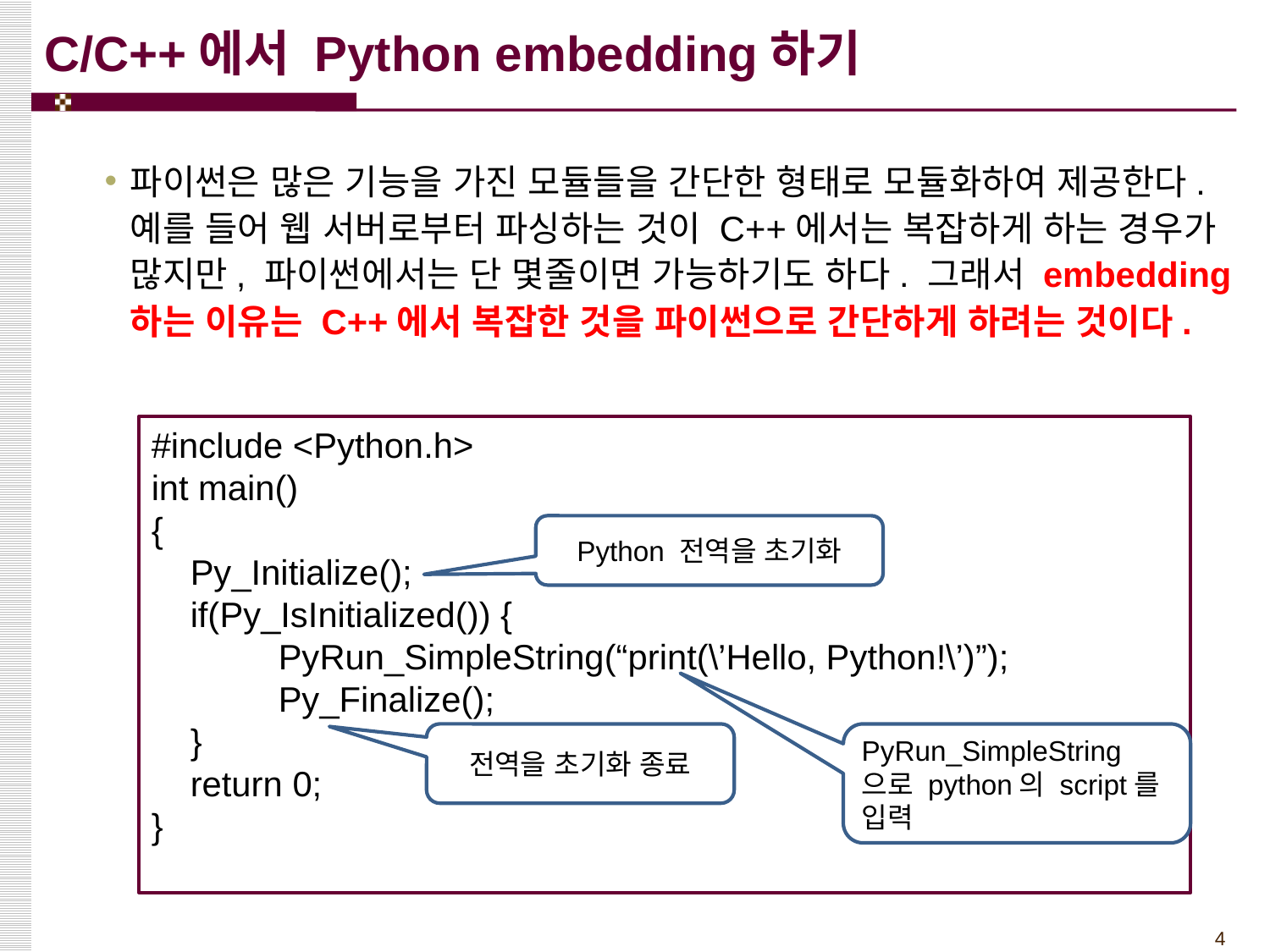

# C/C++에서 Python embedding하기
파이썬은 많은 기능을 가진 모듈들을 간단한 형태로 모듈화하여 제공한다. 예를 들어 웹 서버로부터 파싱하는 것이 C++에서는 복잡하게 하는 경우가 많지만, 파이썬에서는 단 몇줄이면 가능하기도 하다. 그래서 embedding하는 이유는 C++에서 복잡한 것을 파이썬으로 간단하게 하려는 것이다.
#include <Python.h>
int main()
{
    Py_Initialize();
    if(Py_IsInitialized()) {
	PyRun_SimpleString(“print(\’Hello, Python!\’)”);
	Py_Finalize();
    }
    return 0;
}
Python 전역을 초기화
전역을 초기화 종료
PyRun_SimpleString 으로 python의 script를 입력